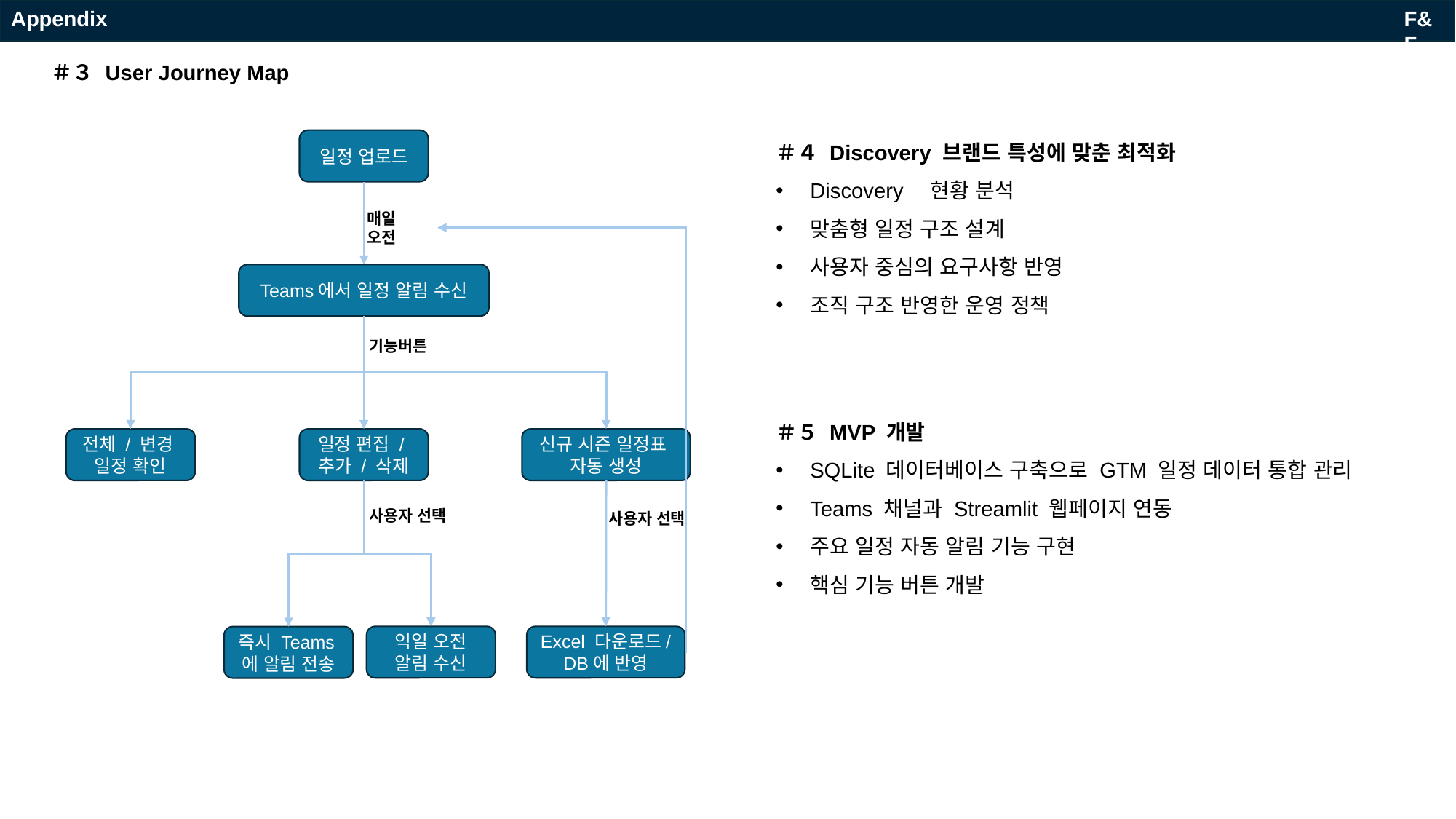

Appendix
F&F
＃３ User Journey Map
일정 업로드
＃４ Discovery 브랜드 특성에 맞춘 최적화
Discovery　현황 분석
맞춤형 일정 구조 설계
사용자 중심의 요구사항 반영
조직 구조 반영한 운영 정책
매일 오전
Teams에서 일정 알림 수신
기능버튼
＃５ MVP 개발
SQLite 데이터베이스 구축으로 GTM 일정 데이터 통합 관리
Teams 채널과 Streamlit 웹페이지 연동
주요 일정 자동 알림 기능 구현
핵심 기능 버튼 개발
전체 / 변경
일정 확인
일정 편집 /
추가 / 삭제
신규 시즌 일정표
자동 생성
사용자 선택
사용자 선택
익일 오전
알림 수신
Excel 다운로드/ DB에 반영
즉시 Teams에 알림 전송